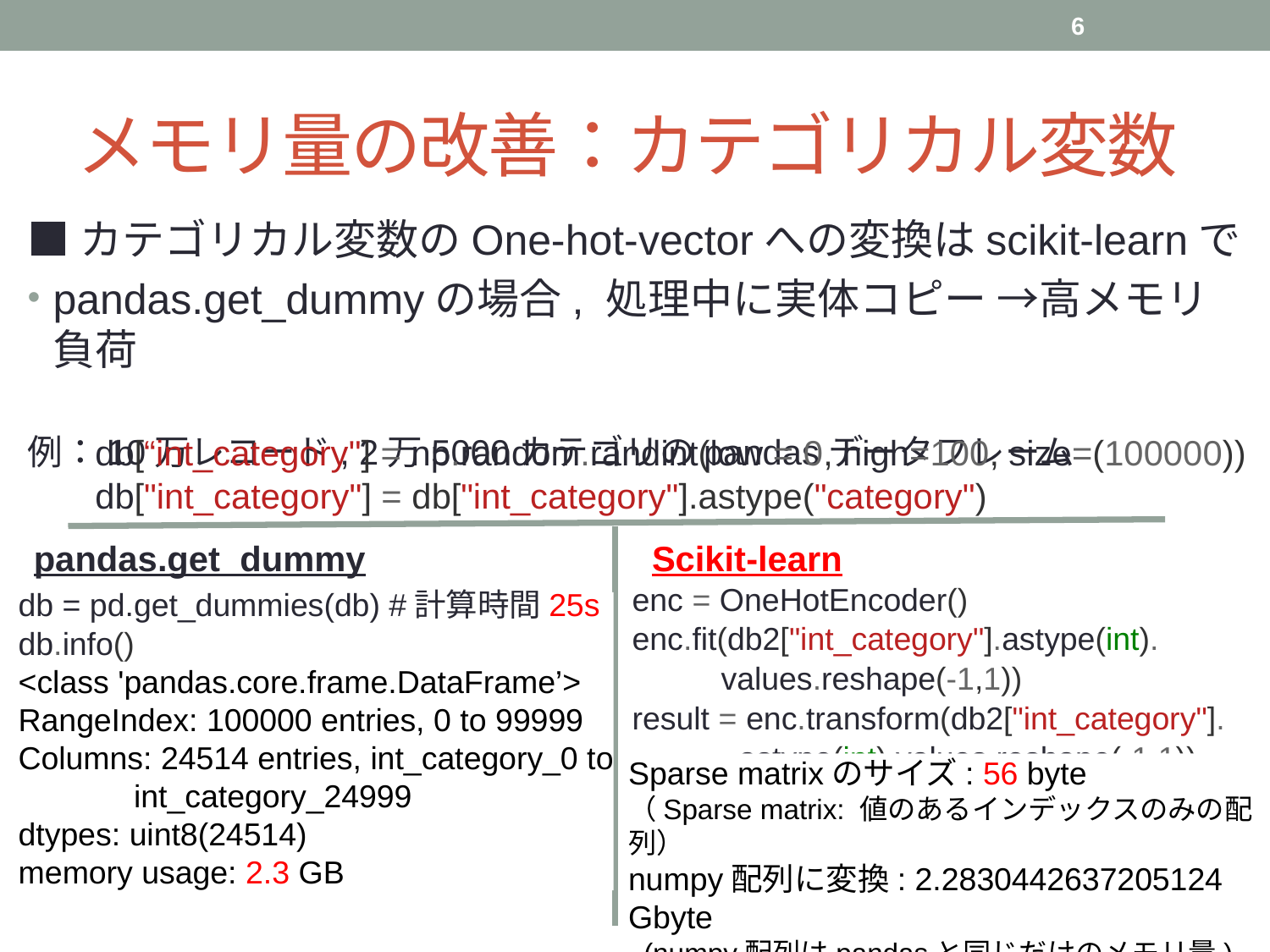

6
# メモリ量の改善：カテゴリカル変数
■カテゴリカル変数のOne-hot-vectorへの変換はscikit-learnで
pandas.get_dummyの場合, 処理中に実体コピー →高メモリ負荷

例：10万レコード, 2万5000カテゴリのpandasデータフレーム

db[“int_category"] = np.random.randint(low = 0, high=100, size=(100000))
db["int_category"] = db["int_category"].astype("category")
pandas.get_dummy
Scikit-learn
enc = OneHotEncoder()
enc.fit(db2["int_category"].astype(int).
          values.reshape(-1,1))
result = enc.transform(db2["int_category"].
            astype(int).values.reshape(-1,1))
db = pd.get_dummies(db) #計算時間25s
db.info()
<class 'pandas.core.frame.DataFrame’>
RangeIndex: 100000 entries, 0 to 99999
Columns: 24514 entries, int_category_0 to
             int_category_24999
dtypes: uint8(24514)
memory usage: 2.3 GB
Sparse matrixのサイズ: 56 byte
（Sparse matrix: 値のあるインデックスのみの配列）
numpy配列に変換: 2.2830442637205124 Gbyte
  (numpy配列はpandasと同じだけのメモリ量)